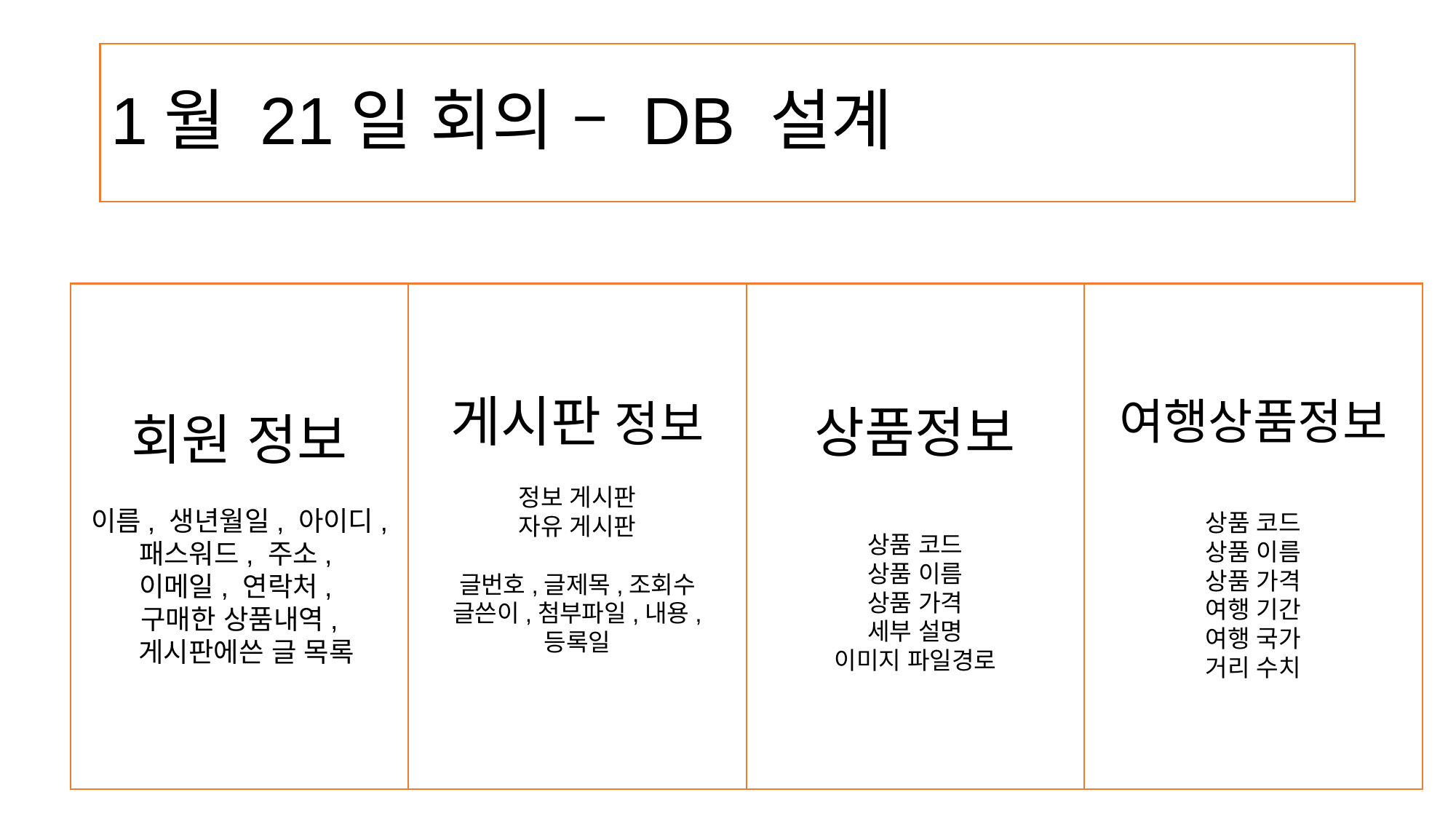

# 1월 21일 회의 – DB 설계
여행상품정보

상품 코드
상품 이름
상품 가격
여행 기간
여행 국가
거리 수치
게시판 정보

정보 게시판
자유 게시판

글번호,글제목,조회수
글쓴이,첨부파일,내용,
등록일

상품정보

상품 코드
상품 이름
상품 가격
세부 설명
이미지 파일경로
회원 정보

이름, 생년월일, 아이디, 패스워드, 주소,
이메일, 연락처,
구매한 상품내역,
 게시판에쓴 글 목록